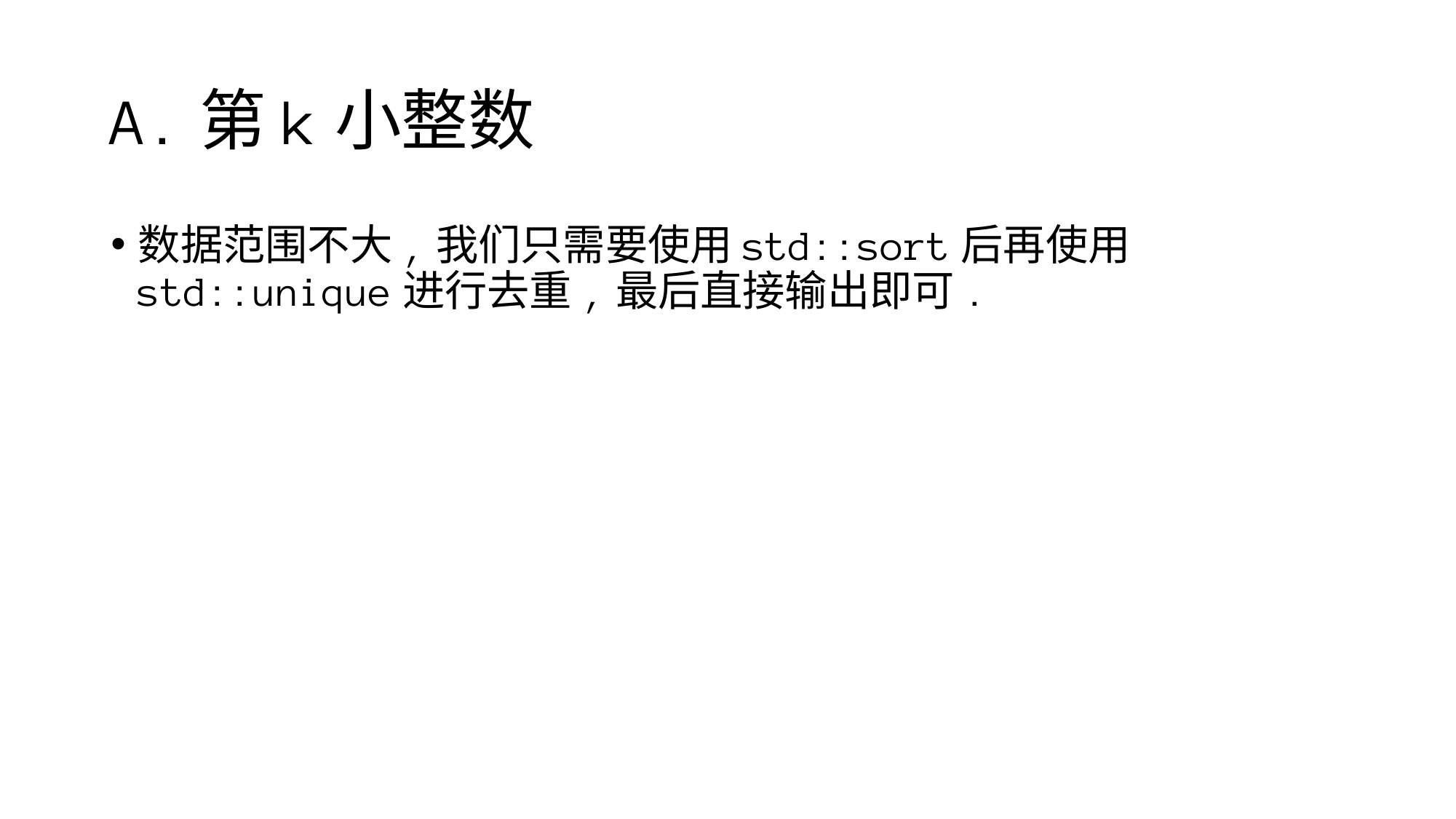

# A.第k小整数
数据范围不大,我们只需要使用std::sort后再使用std::unique进行去重,最后直接输出即可.